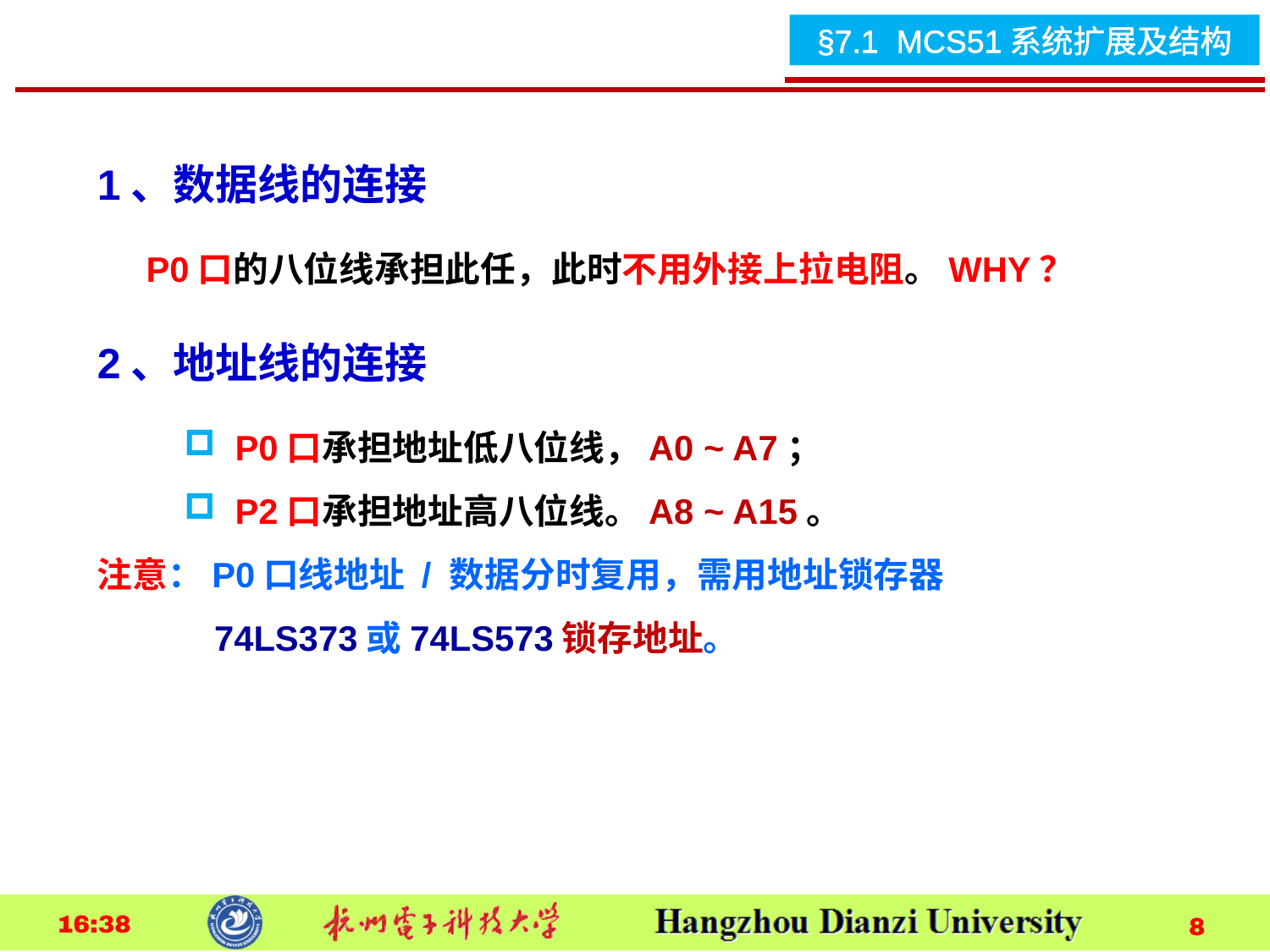

1、数据线的连接
     P0口的八位线承担此任，此时不用外接上拉电阻。WHY？
2、地址线的连接
P0口承担地址低八位线，A0 ~ A7；
P2口承担地址高八位线。A8 ~ A15。
注意：P0口线地址 / 数据分时复用，需用地址锁存器
            74LS373或74LS573锁存地址。